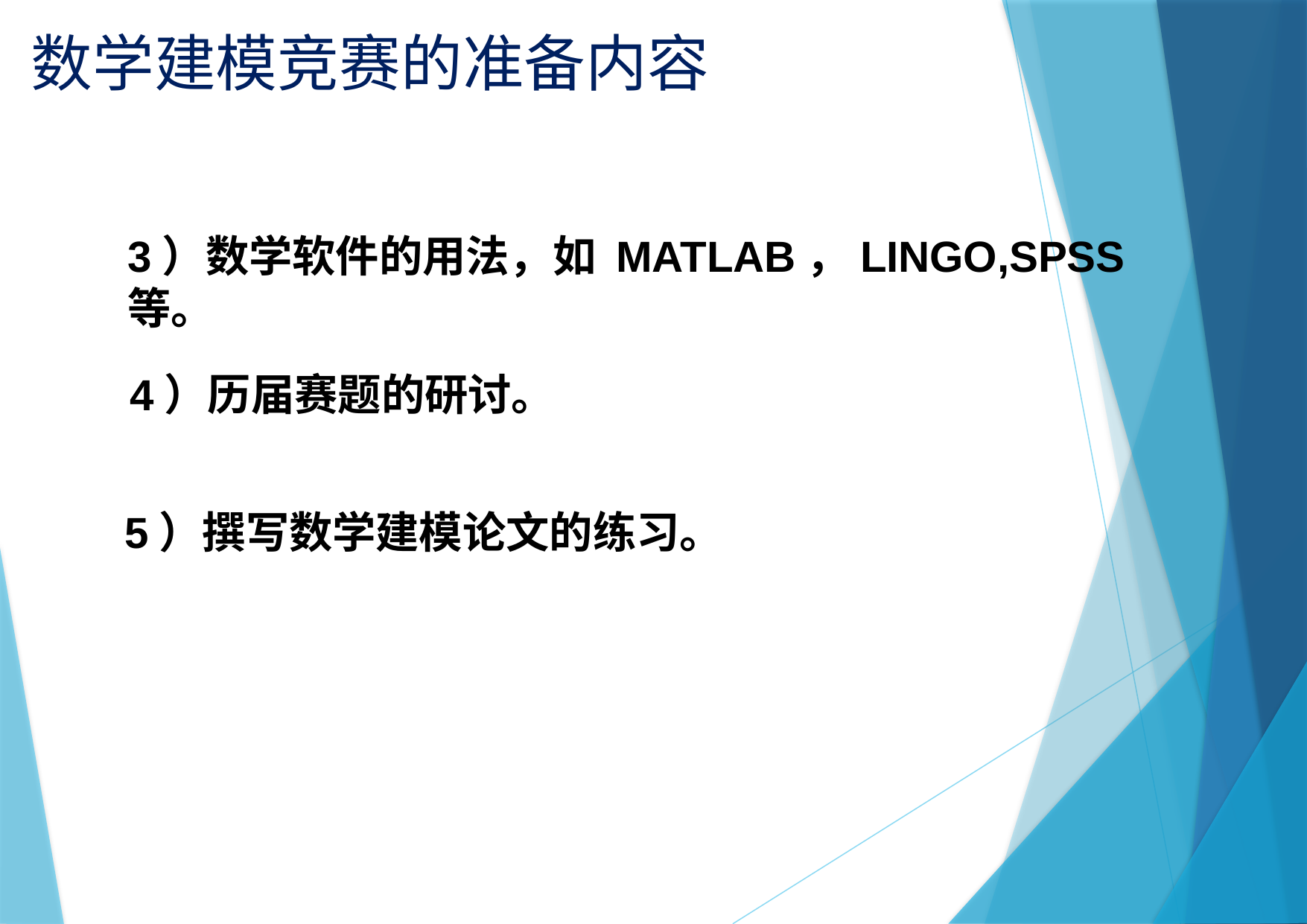

数学建模竞赛的准备内容
3）数学软件的用法，如 MATLAB，LINGO,SPSS等。
4）历届赛题的研讨。
5）撰写数学建模论文的练习。